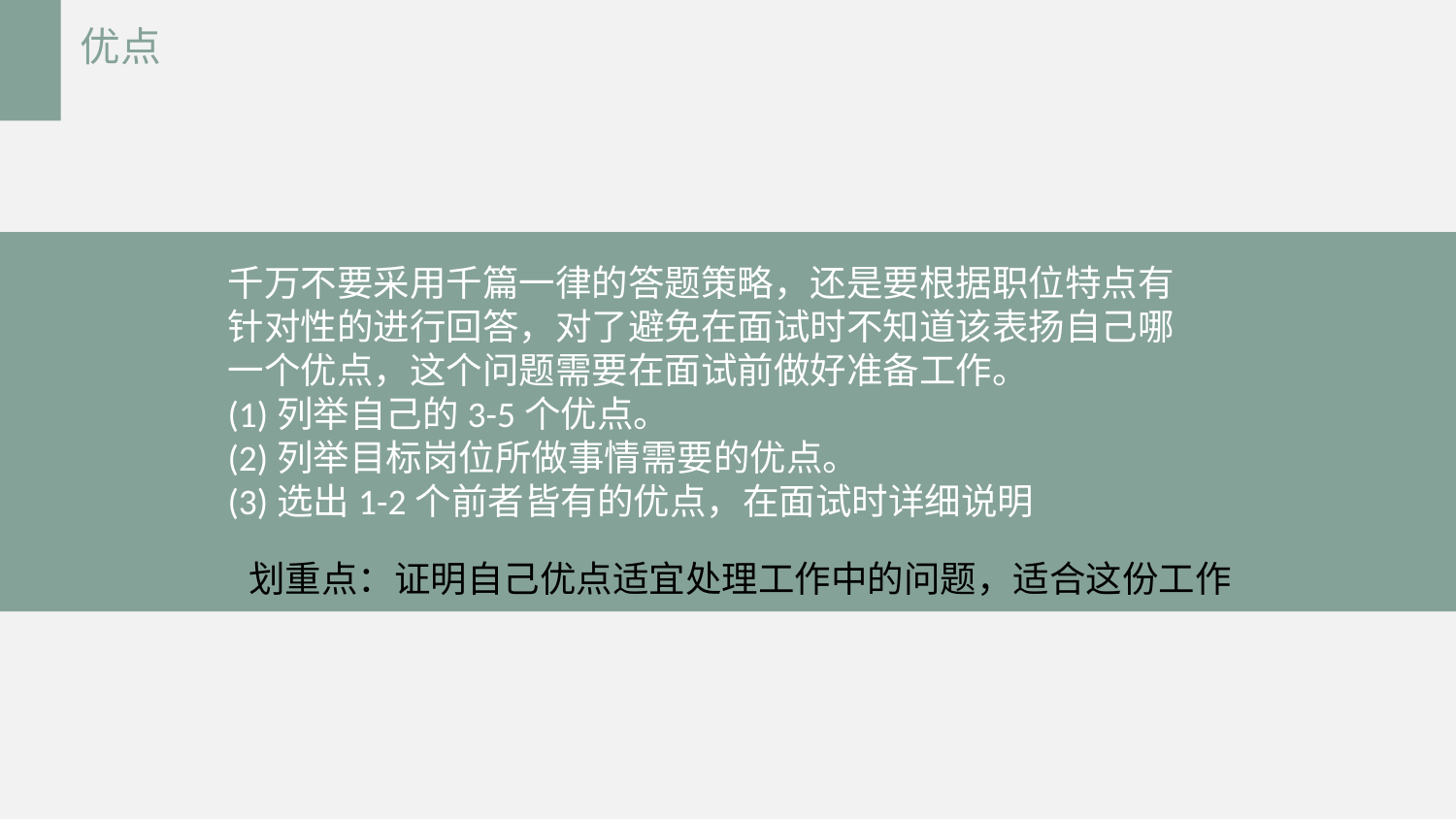

优点
千万不要采用千篇一律的答题策略，还是要根据职位特点有针对性的进行回答，对了避免在面试时不知道该表扬自己哪一个优点，这个问题需要在面试前做好准备工作。
(1)列举自己的3-5个优点。
(2)列举目标岗位所做事情需要的优点。
(3)选出1-2个前者皆有的优点，在面试时详细说明
划重点：证明自己优点适宜处理工作中的问题，适合这份工作